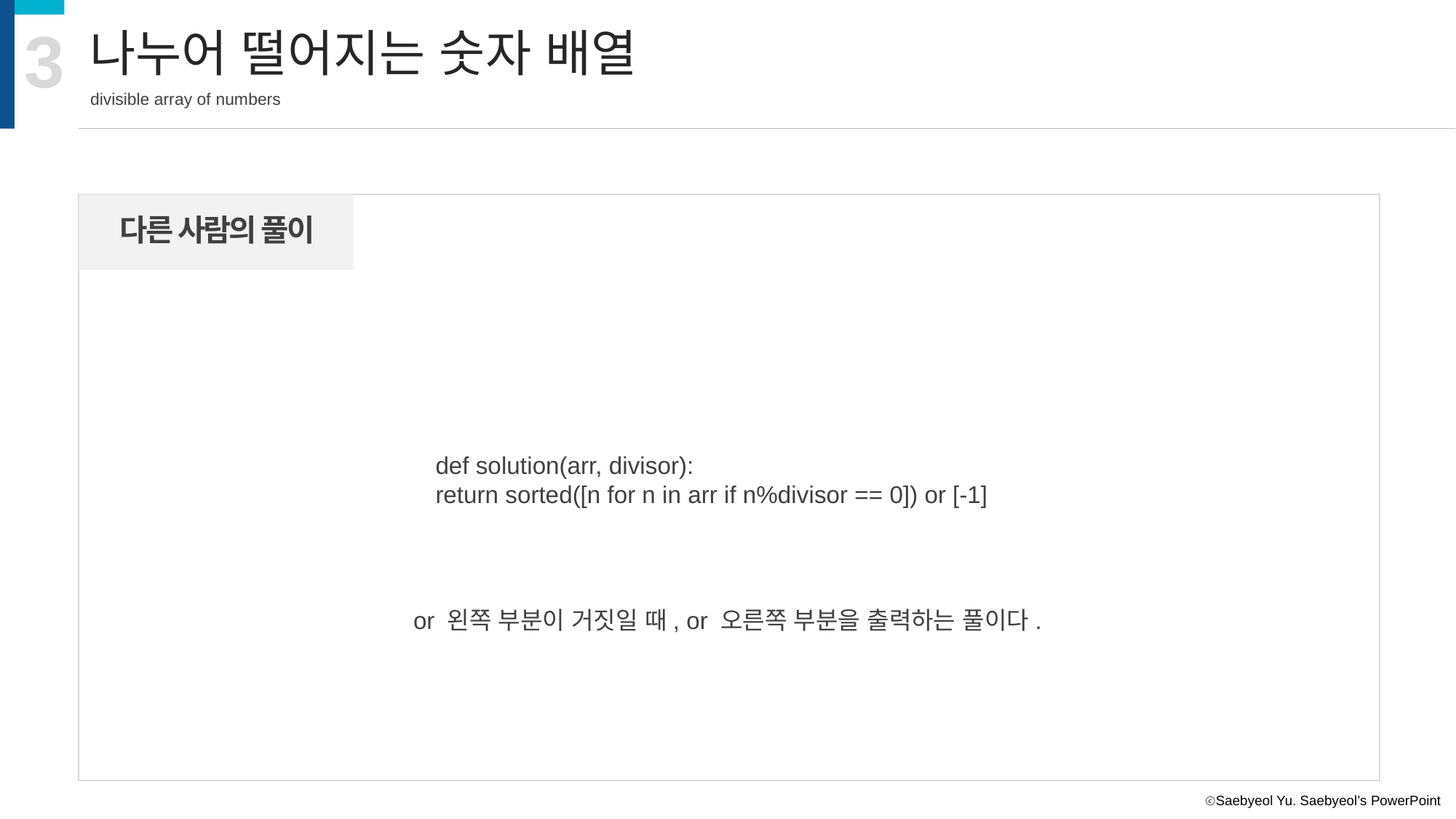

3
나누어 떨어지는 숫자 배열
divisible array of numbers

다른 사람의 풀이
def solution(arr, divisor):
return sorted([n for n in arr if n%divisor == 0]) or [-1]
or 왼쪽 부분이 거짓일 때, or 오른쪽 부분을 출력하는 풀이다.